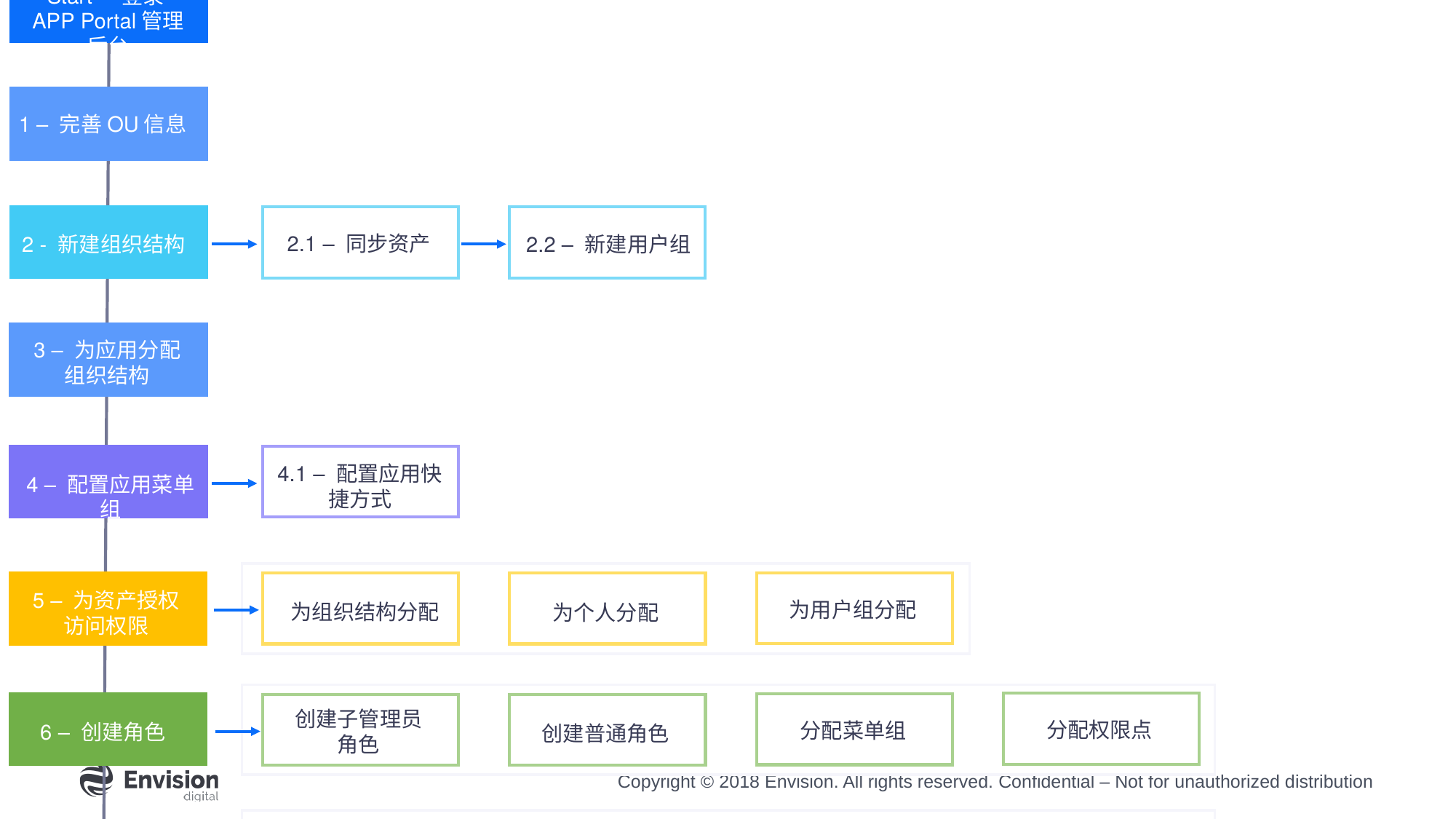

OU管理员

Start – 登录APP Portal管理后台

1 – 完善OU信息

2.1 – 同步资产
2.2 – 新建用户组
2 - 新建组织结构

3 – 为应用分配
组织结构

4.1 – 配置应用快捷方式
4 – 配置应用菜单组

5 – 为资产授权
访问权限
为用户组分配
 为组织结构分配
为个人分配

创建子管理员
角色
分配权限点
分配菜单组
6 – 创建角色
创建普通角色

批量导入用户
7 – 创建用户
分配角色
分配组织结构
分配用户组

选择可见角色
8 – 添加子管理员
选择用户
选择管理范围